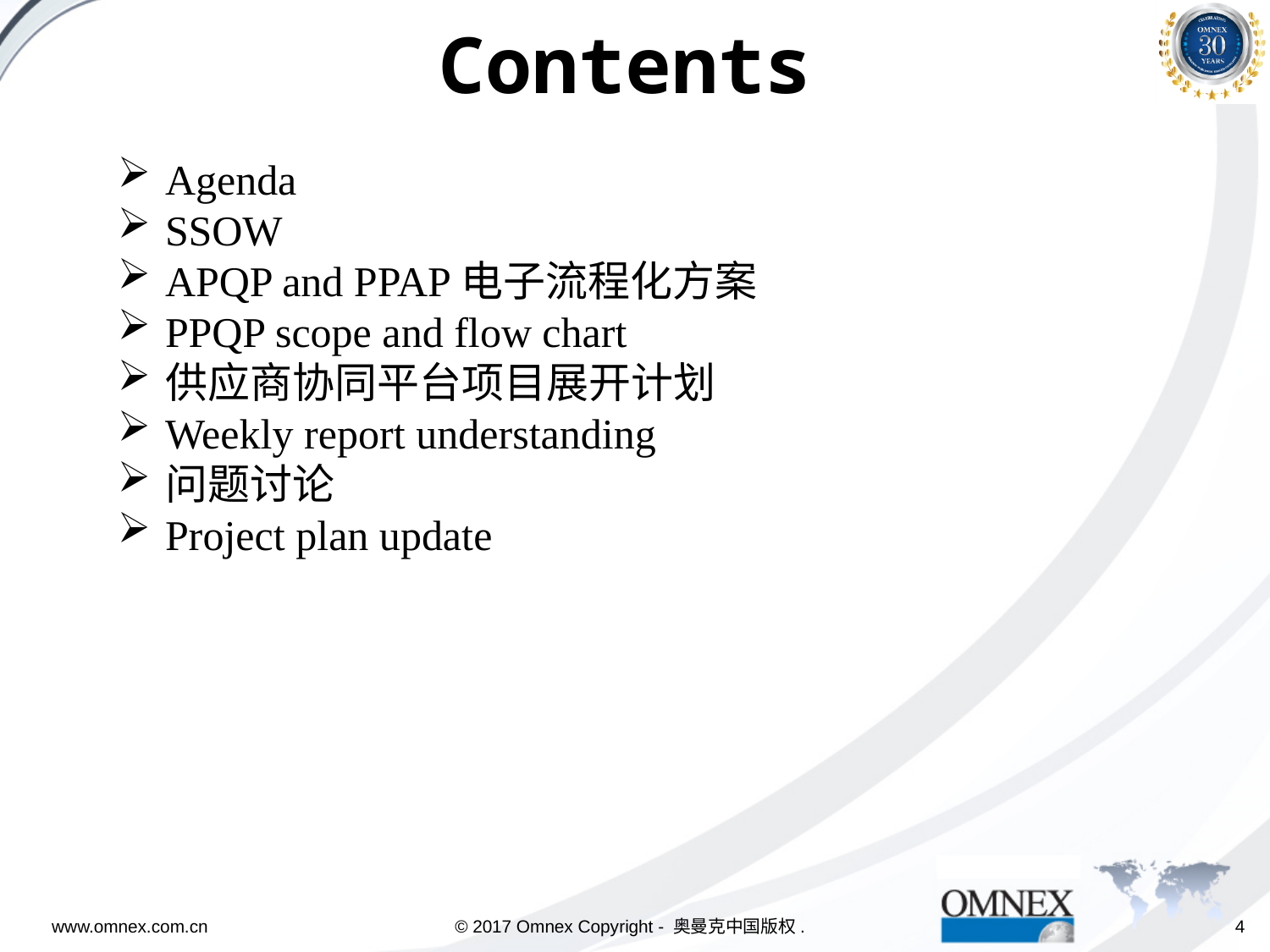

Contents
Agenda
SSOW
APQP and PPAP电子流程化方案
PPQP scope and flow chart
供应商协同平台项目展开计划
Weekly report understanding
问题讨论
Project plan update